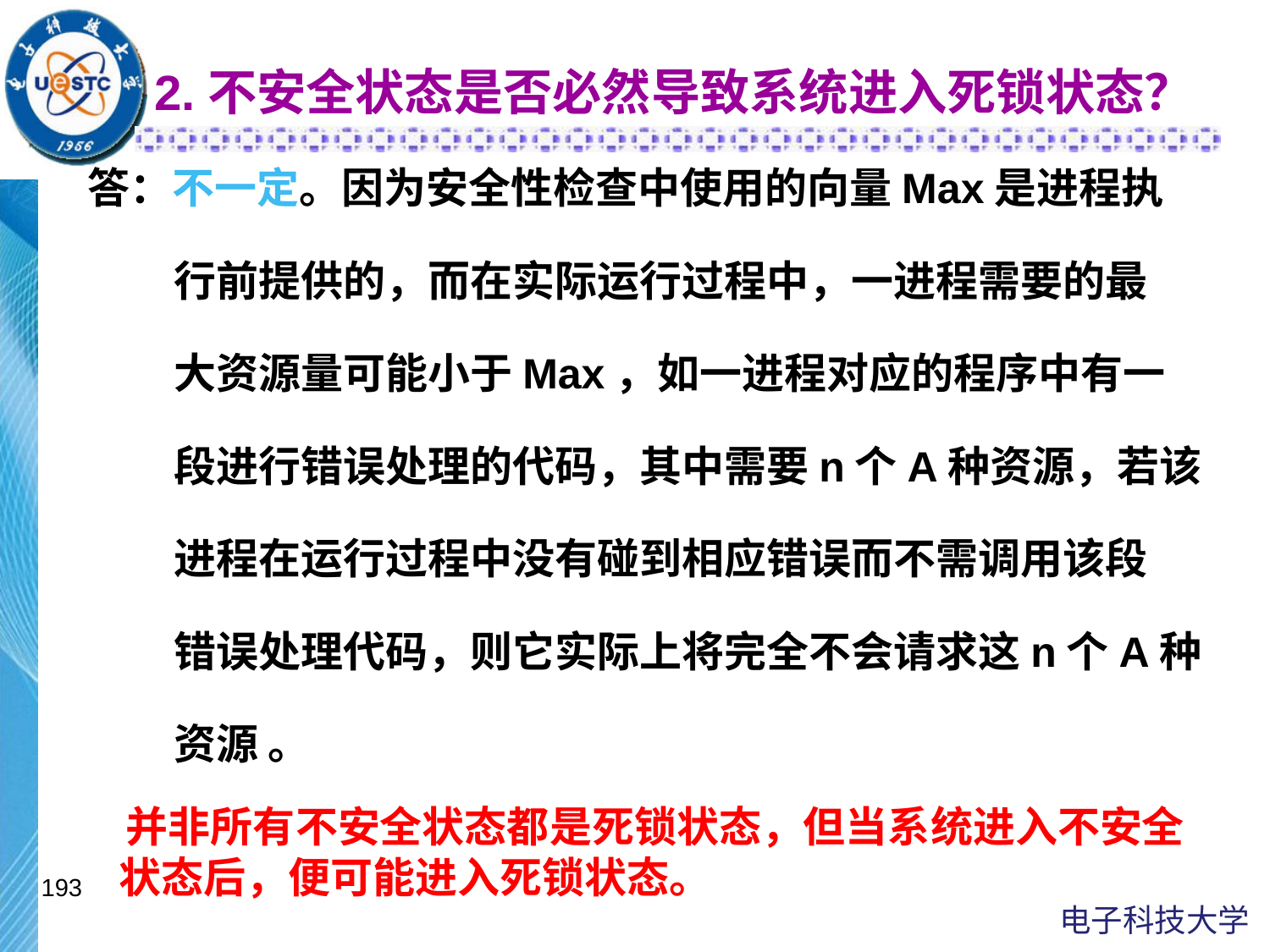

2.不安全状态是否必然导致系统进入死锁状态？
答：不一定。因为安全性检查中使用的向量Max是进程执
        行前提供的，而在实际运行过程中，一进程需要的最
        大资源量可能小于Max，如一进程对应的程序中有一
        段进行错误处理的代码，其中需要n个A种资源，若该
        进程在运行过程中没有碰到相应错误而不需调用该段
        错误处理代码，则它实际上将完全不会请求这n个A种
        资源 。
   并非所有不安全状态都是死锁状态，但当系统进入不安全状态后，便可能进入死锁状态。
193